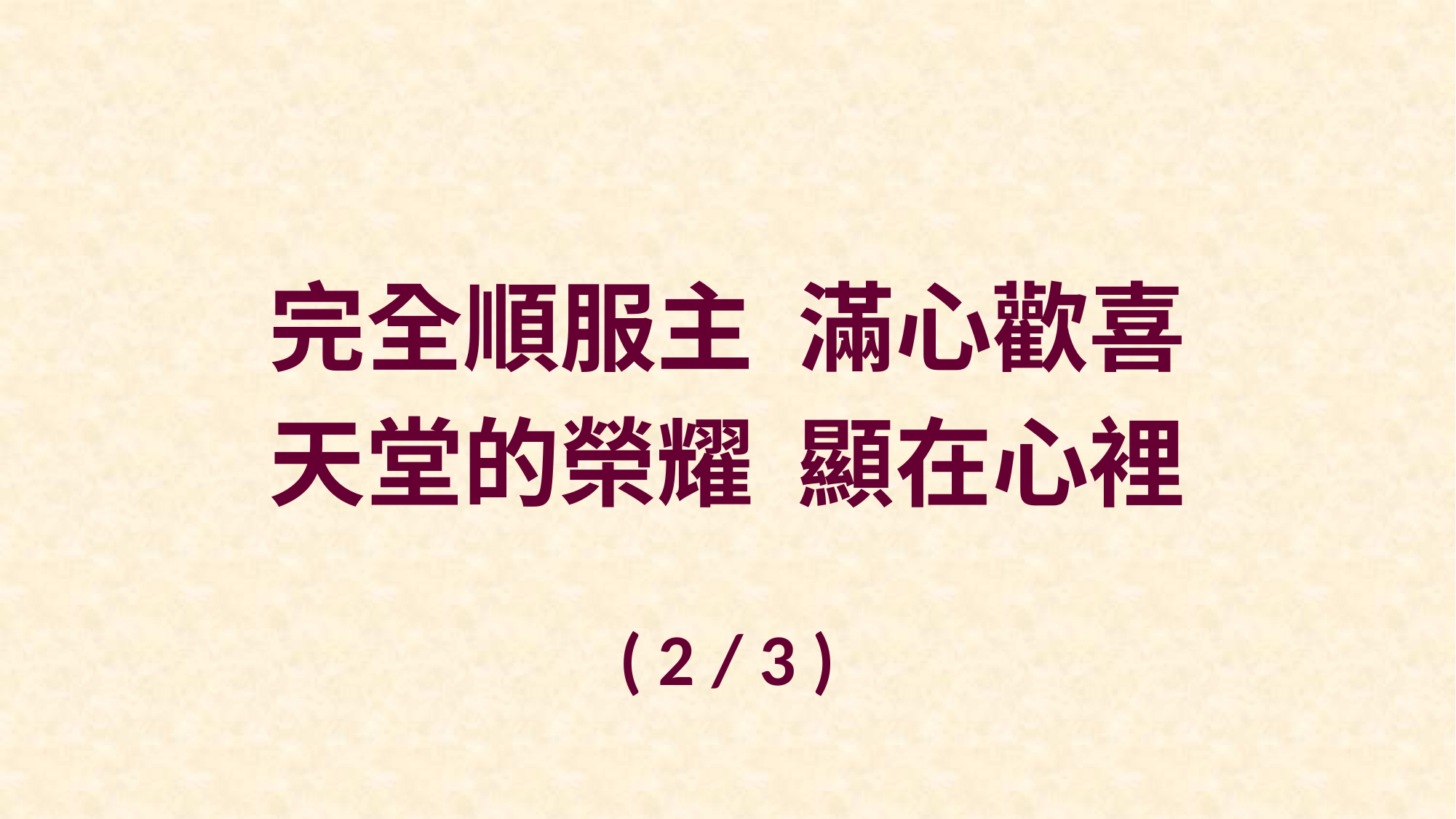

完全順服主  滿心歡喜
天堂的榮耀  顯在心裡
( 2 / 3 )